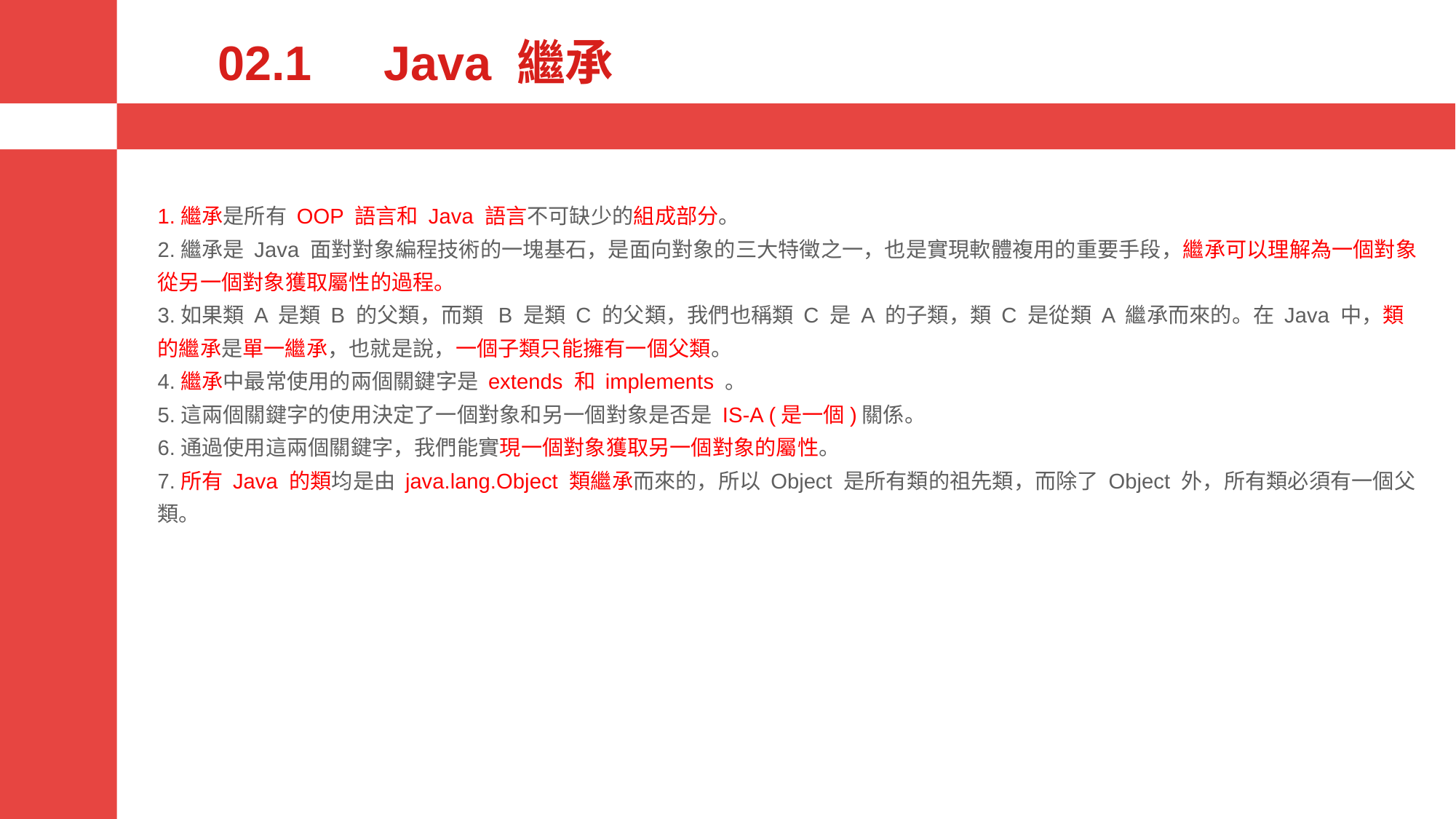

# 02.1　Java 繼承
1.繼承是所有 OOP 語言和 Java 語言不可缺少的組成部分。
2.繼承是 Java 面對對象編程技術的一塊基石，是面向對象的三大特徵之一，也是實現軟體複用的重要手段，繼承可以理解為一個對象從另一個對象獲取屬性的過程。
3.如果類 A 是類 B 的父類，而類  B 是類 C 的父類，我們也稱類 C 是 A 的子類，類 C 是從類 A 繼承而來的。在 Java 中，類的繼承是單一繼承，也就是說，一個子類只能擁有一個父類。
4.繼承中最常使用的兩個關鍵字是 extends 和 implements 。
5.這兩個關鍵字的使用決定了一個對象和另一個對象是否是 IS-A (是一個)關係。
6.通過使用這兩個關鍵字，我們能實現一個對象獲取另一個對象的屬性。
7.所有 Java 的類均是由 java.lang.Object 類繼承而來的，所以 Object 是所有類的祖先類，而除了 Object 外，所有類必須有一個父類。